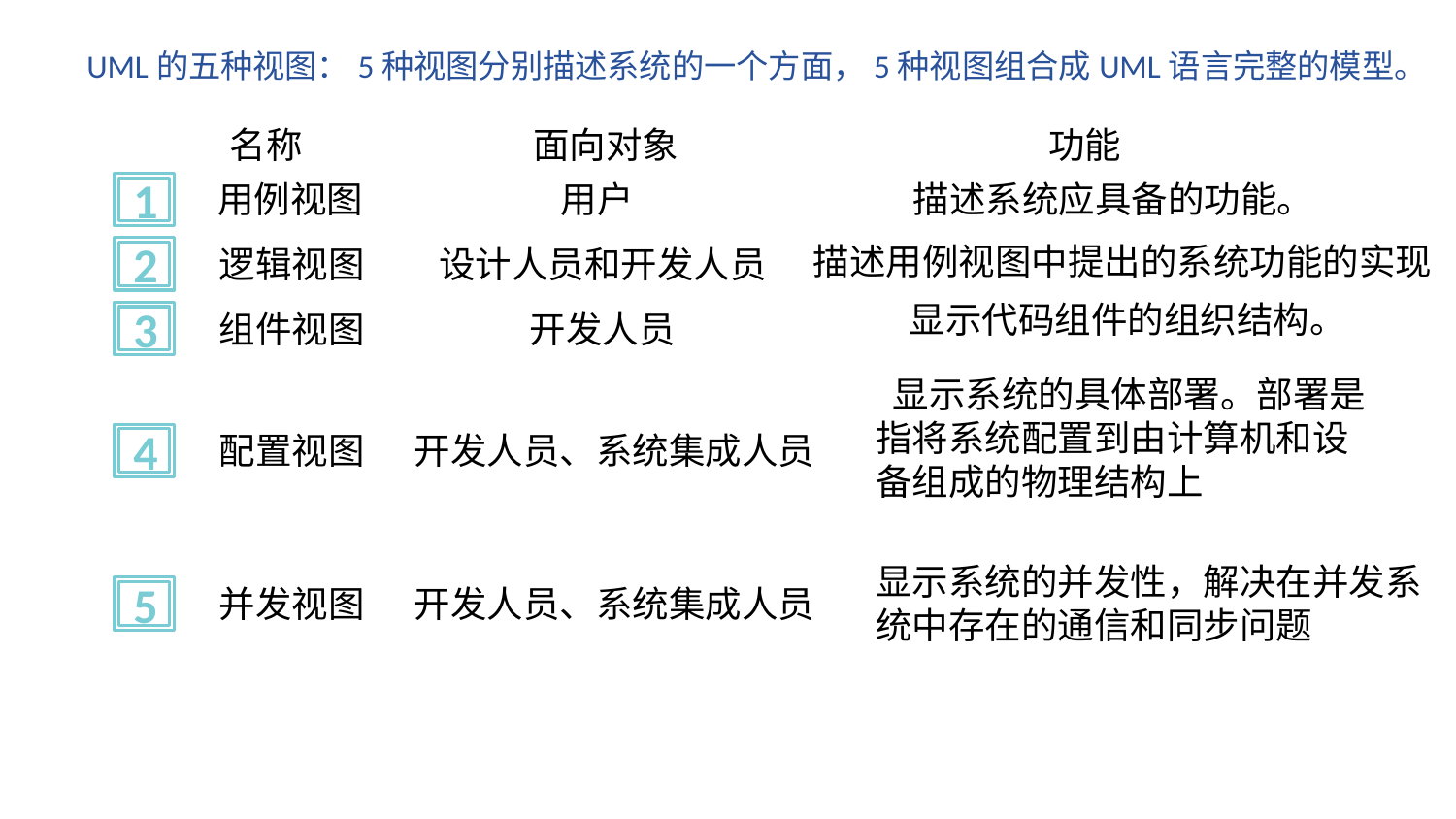

UML的五种视图：5种视图分别描述系统的一个方面，5种视图组合成UML语言完整的模型。
 名称                            面向对象                                             功能
用例视图                        用户                                  描述系统应具备的功能。
1
描述用例视图中提出的系统功能的实现
逻辑视图         设计人员和开发人员
2
   显示代码组件的组织结构。
组件视图                    开发人员
3
 显示系统的具体部署。部署是指将系统配置到由计算机和设备组成的物理结构上
配置视图      开发人员、系统集成人员
4
显示系统的并发性，解决在并发系统中存在的通信和同步问题
并发视图      开发人员、系统集成人员
5